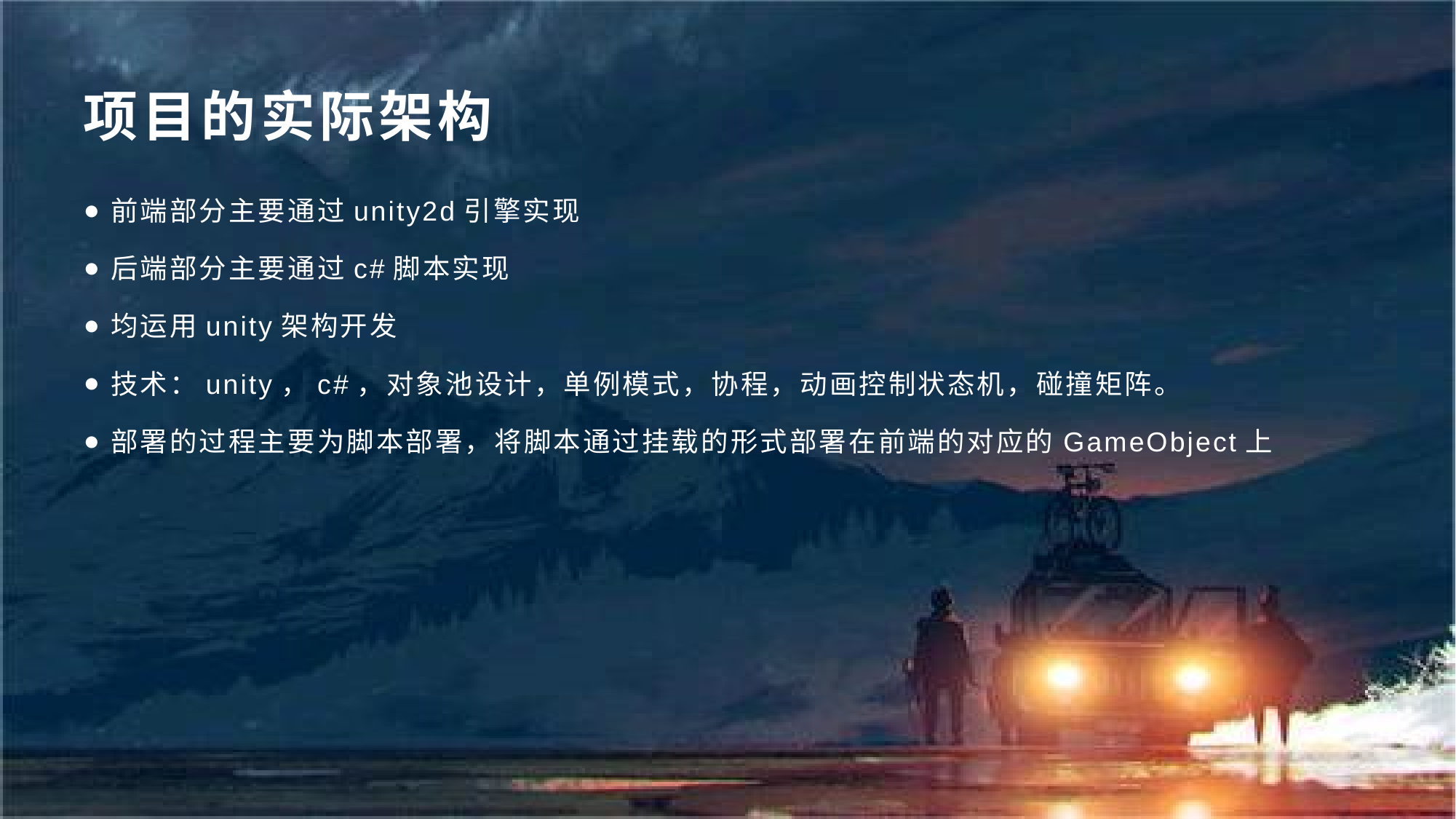

# 项目的实际架构
前端部分主要通过unity2d引擎实现
后端部分主要通过c#脚本实现
均运用unity架构开发
技术：unity，c#，对象池设计，单例模式，协程，动画控制状态机，碰撞矩阵。
部署的过程主要为脚本部署，将脚本通过挂载的形式部署在前端的对应的GameObject上